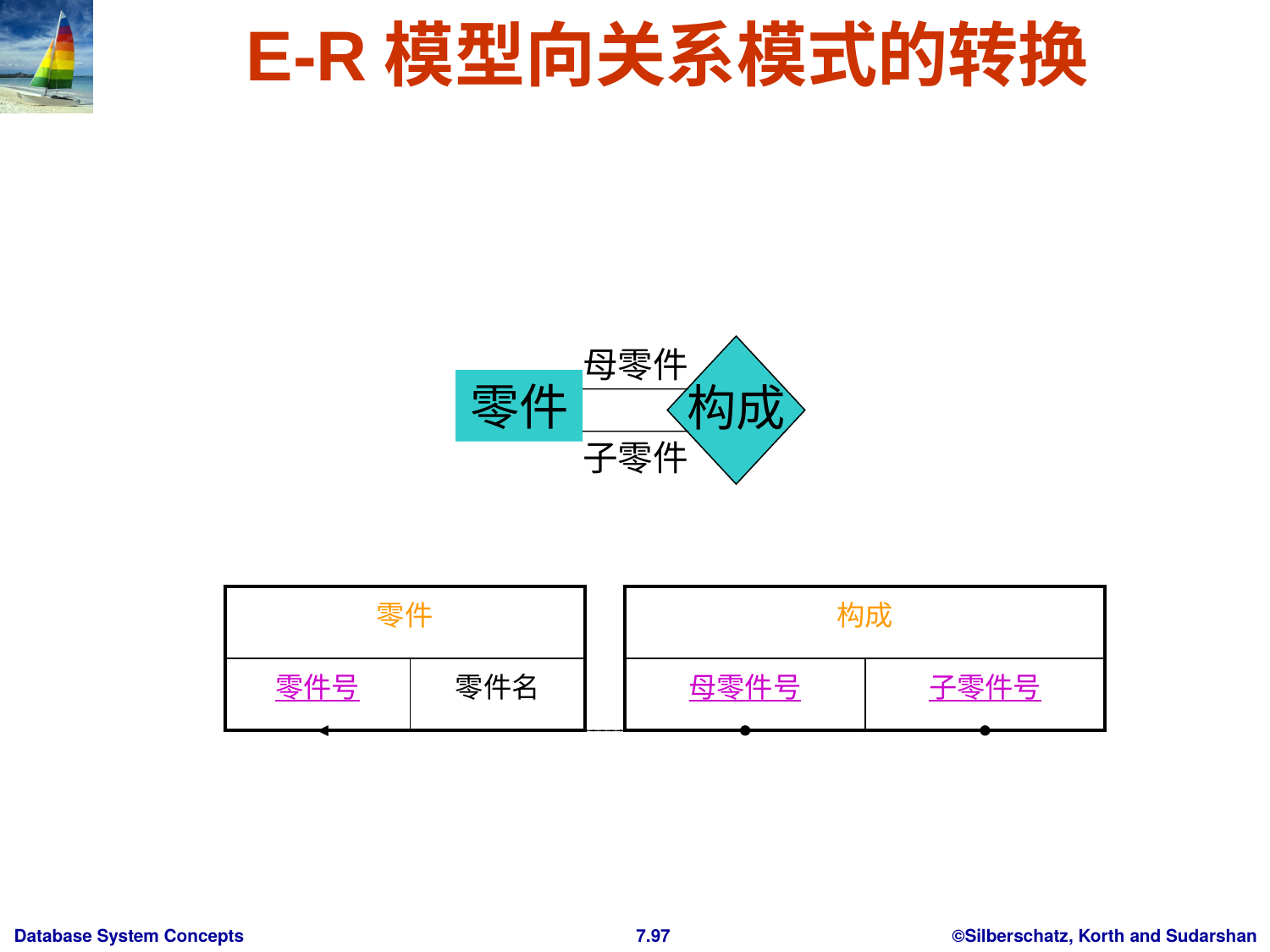

# E-R模型向关系模式的转换
母零件
构成
零件

子零件

| 零件 |  |
| --- | --- |
| 零件号 | 零件名 |
| 构成 |  |
| --- | --- |
| 母零件号 | 子零件号 |